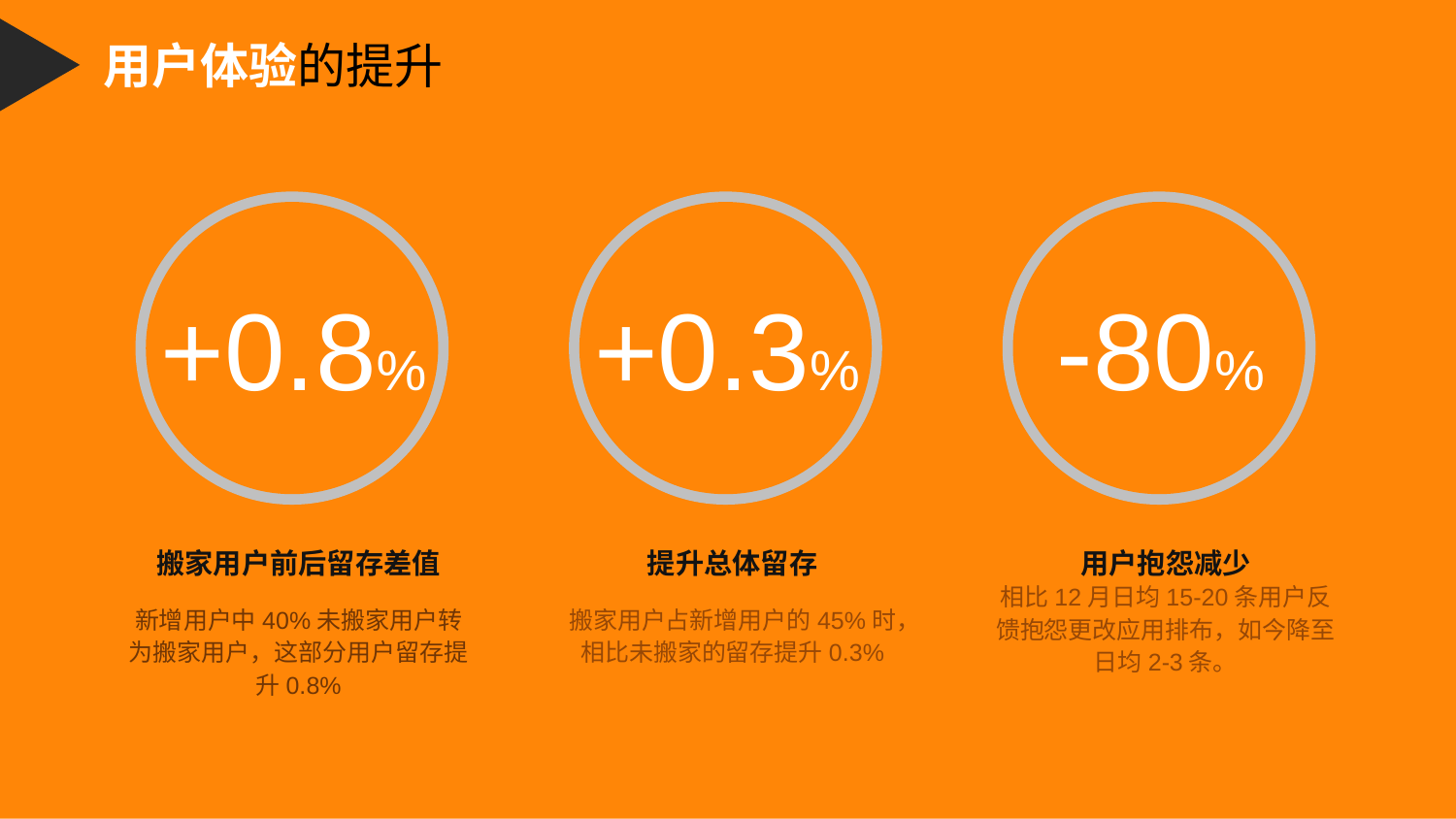

用户体验的提升

+0.8%
+0.3%
-80%
搬家用户前后留存差值
新增用户中40%未搬家用户转为搬家用户，这部分用户留存提升0.8%
提升总体留存
搬家用户占新增用户的45%时，相比未搬家的留存提升0.3%
用户抱怨减少
相比12月日均15-20条用户反馈抱怨更改应用排布，如今降至日均2-3条。